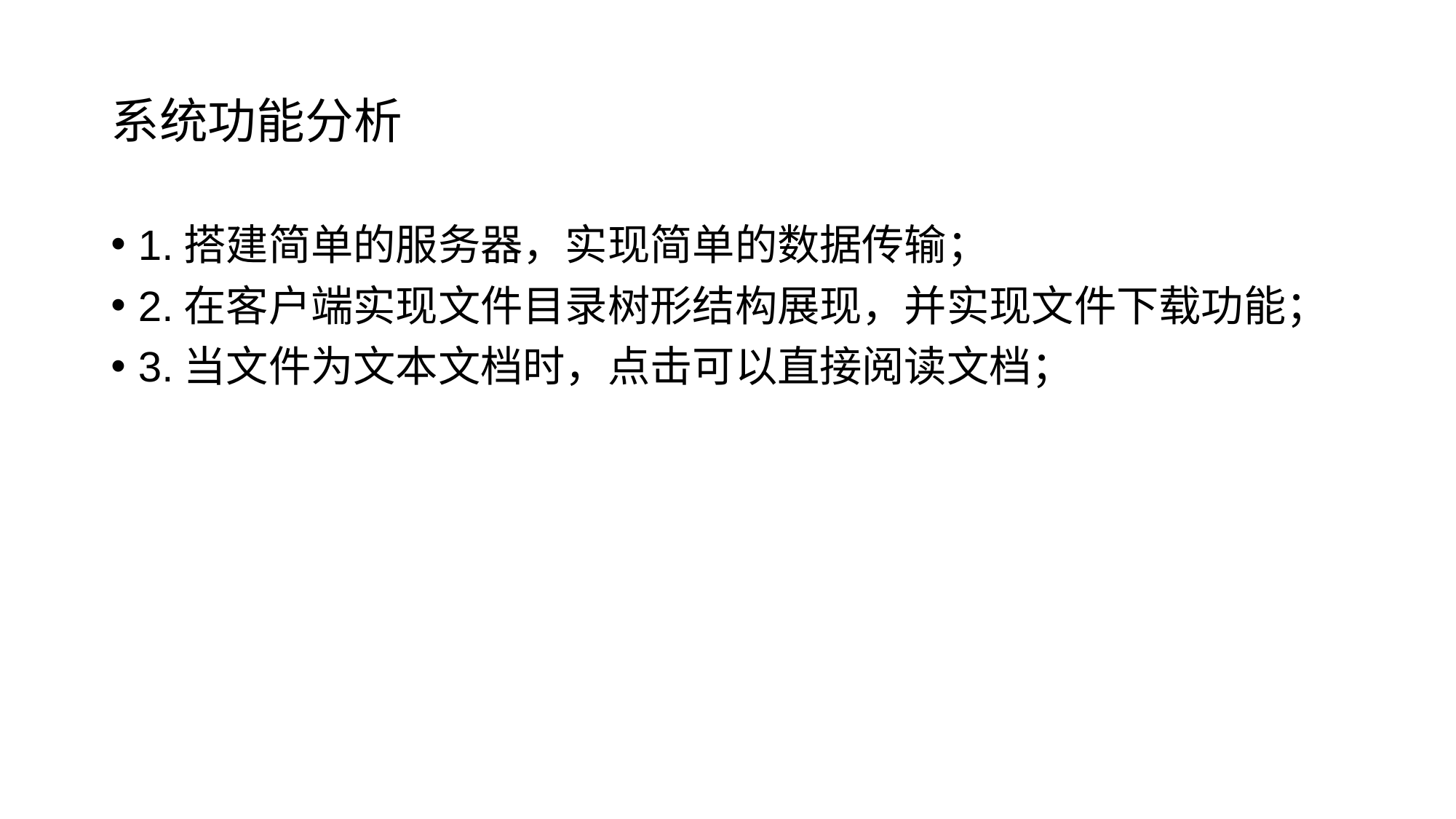

# 系统功能分析
1.搭建简单的服务器，实现简单的数据传输；
2.在客户端实现文件目录树形结构展现，并实现文件下载功能；
3.当文件为文本文档时，点击可以直接阅读文档；